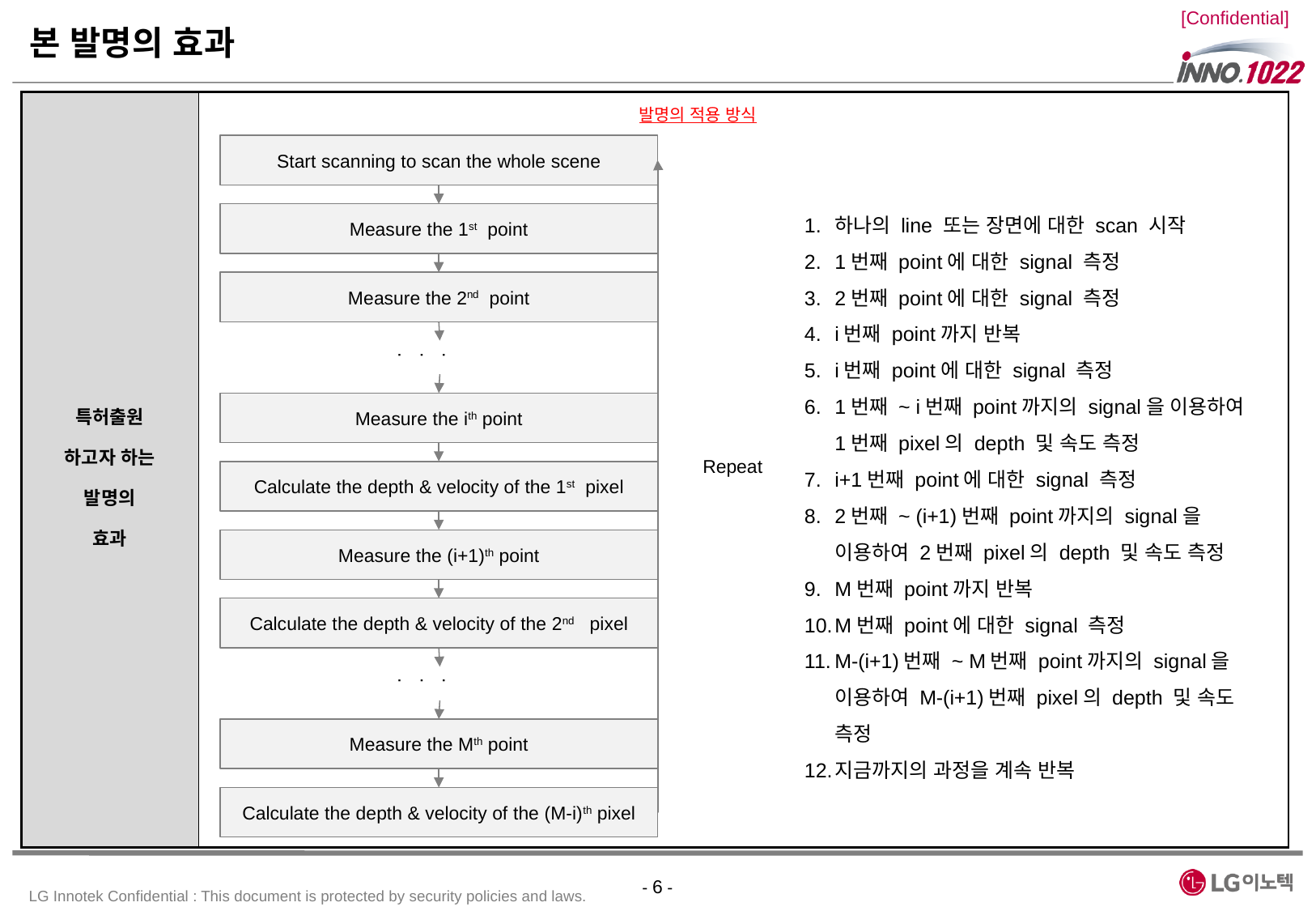

본 발명의 효과

| 특허출원 하고자 하는 발명의 효과 |  |
| --- | --- |
발명의 적용 방식
Start scanning to scan the whole scene

하나의 line 또는 장면에 대한 scan 시작
1번째 point에 대한 signal 측정
2번째 point에 대한 signal 측정
i번째 point까지 반복
i번째 point에 대한 signal 측정
1번째 ~ i번째 point까지의 signal을 이용하여 1번째 pixel의 depth 및 속도 측정
i+1번째 point에 대한 signal 측정
2번째 ~ (i+1)번째 point까지의 signal을 이용하여 2번째 pixel의 depth 및 속도 측정
M번째 point까지 반복
M번째 point에 대한 signal 측정
M-(i+1)번째 ~ M번째 point까지의 signal을 이용하여 M-(i+1)번째 pixel의 depth 및 속도 측정
지금까지의 과정을 계속 반복
Measure the 1st  point
Measure the 2nd  point
∙∙∙
Measure the ith point
Repeat
Calculate the depth & velocity of the 1st  pixel
Measure the (i+1)th point
Calculate the depth & velocity of the 2nd   pixel
∙∙∙
Measure the Mth point
Calculate the depth & velocity of the (M-i)th pixel
- 6 -